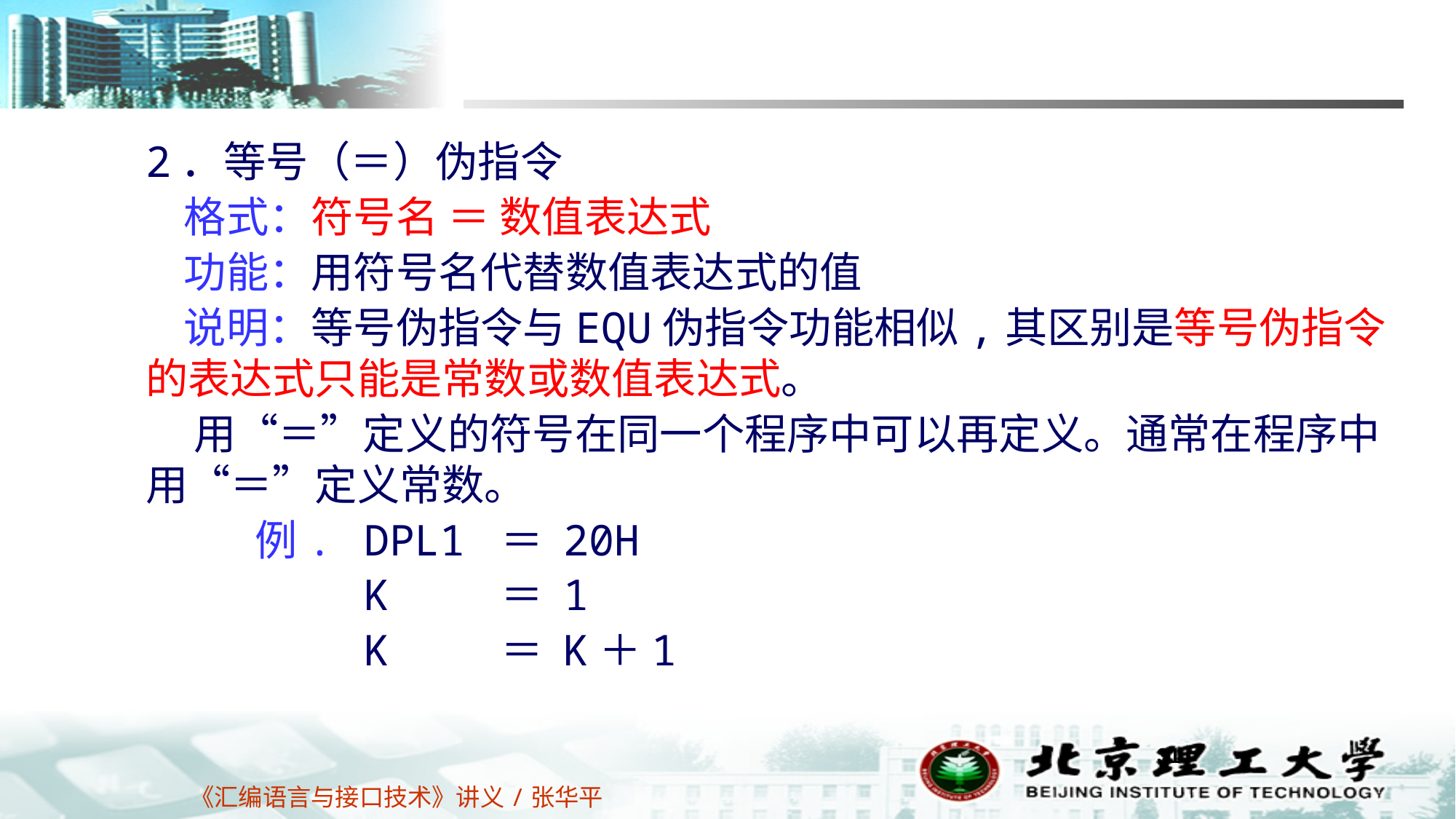

2．等号（＝）伪指令
   格式：符号名 ＝ 数值表达式
   功能：用符号名代替数值表达式的值
   说明：等号伪指令与EQU伪指令功能相似,其区别是等号伪指令的表达式只能是常数或数值表达式。
    用“＝”定义的符号在同一个程序中可以再定义。通常在程序中用“＝”定义常数。
	例. 	DPL1 ＝ 20H
		K    ＝ 1
		K    ＝ K＋1
31